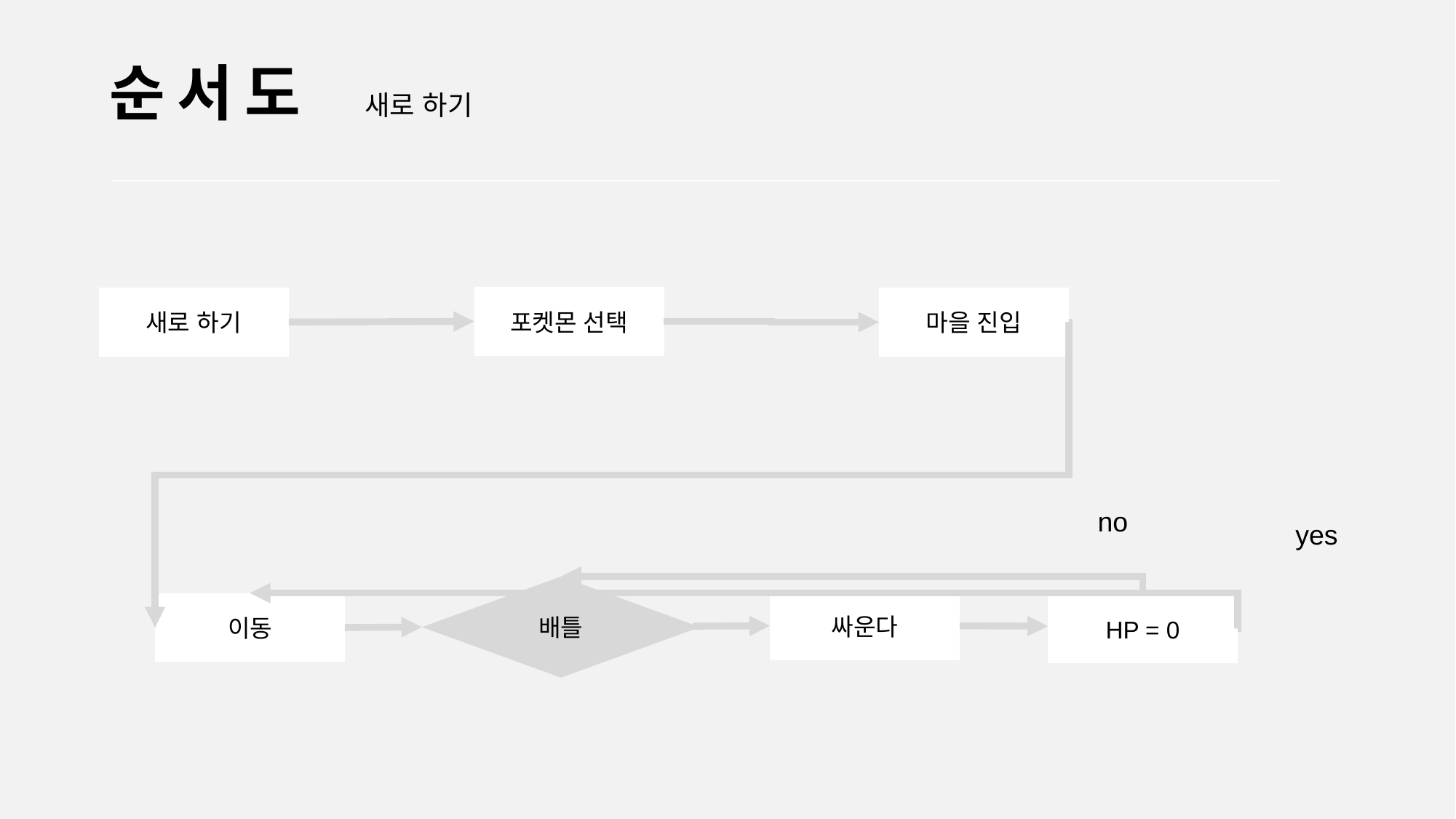

순서도

새로 하기
포켓몬 선택
새로 하기
마을 진입
no
yes
배틀
싸운다
이동
HP = 0